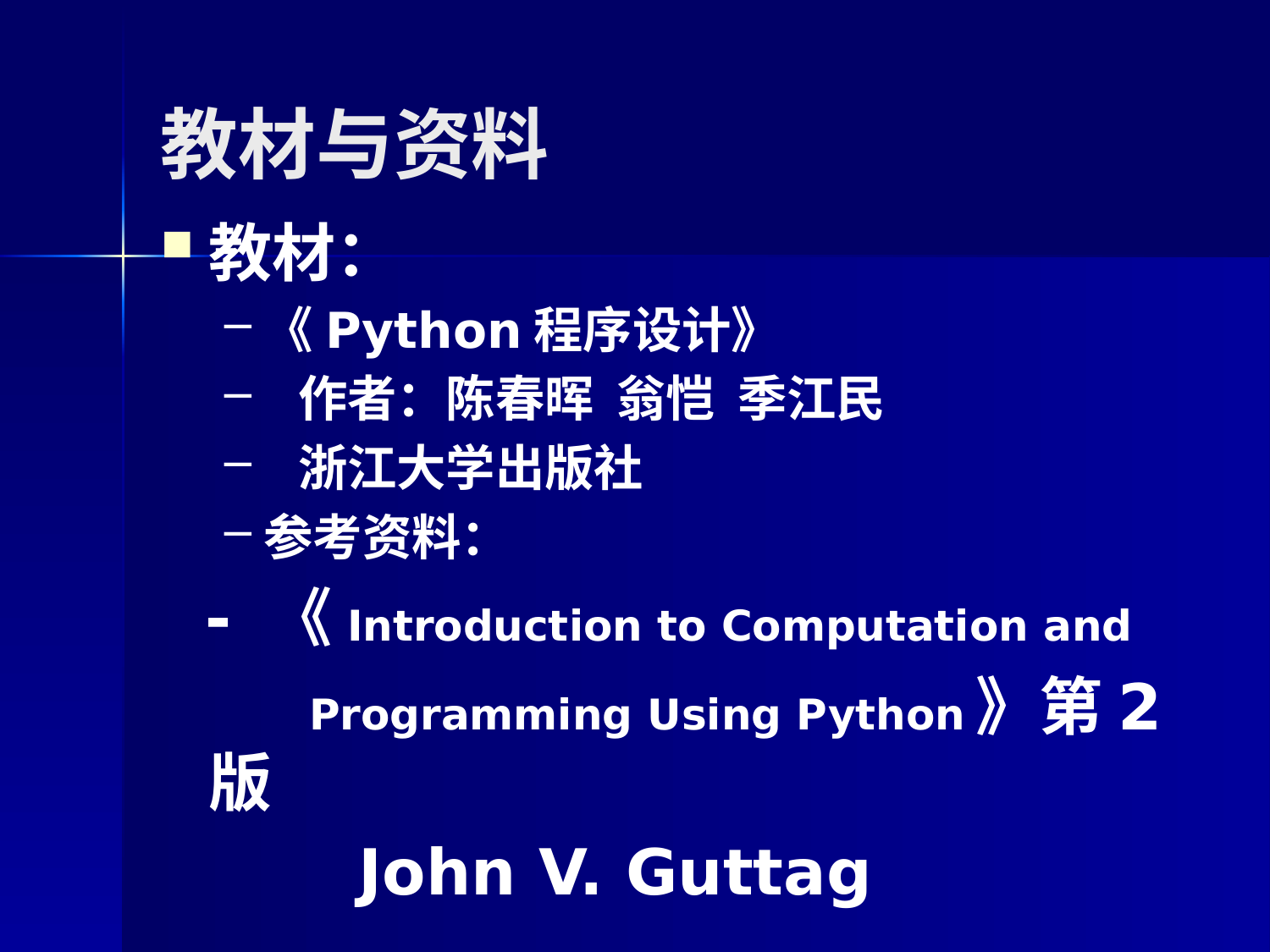

# 教材与资料
教材：
《Python程序设计》
  作者：陈春晖  翁恺  季江民
  浙江大学出版社
参考资料：
  - 《Introduction to Computation and
          Programming Using Python》第2版
         John V. Guttag